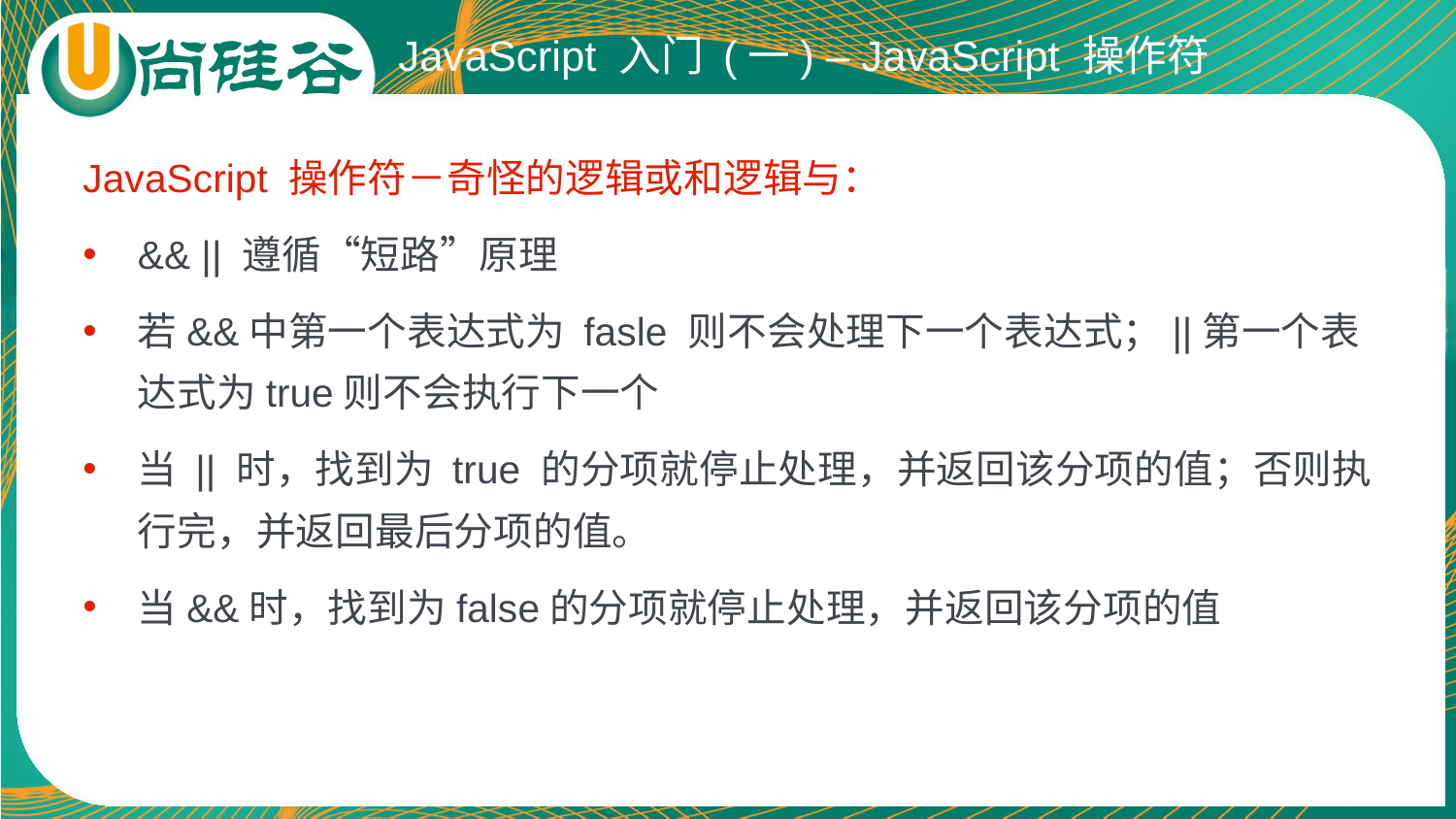

# JavaScript 入门 (一) – JavaScript 操作符
JavaScript 操作符－奇怪的逻辑或和逻辑与：
&& || 遵循“短路”原理
若&&中第一个表达式为 fasle 则不会处理下一个表达式；||第一个表达式为true则不会执行下一个
当 || 时，找到为 true 的分项就停止处理，并返回该分项的值；否则执行完，并返回最后分项的值。
当&&时，找到为false的分项就停止处理，并返回该分项的值